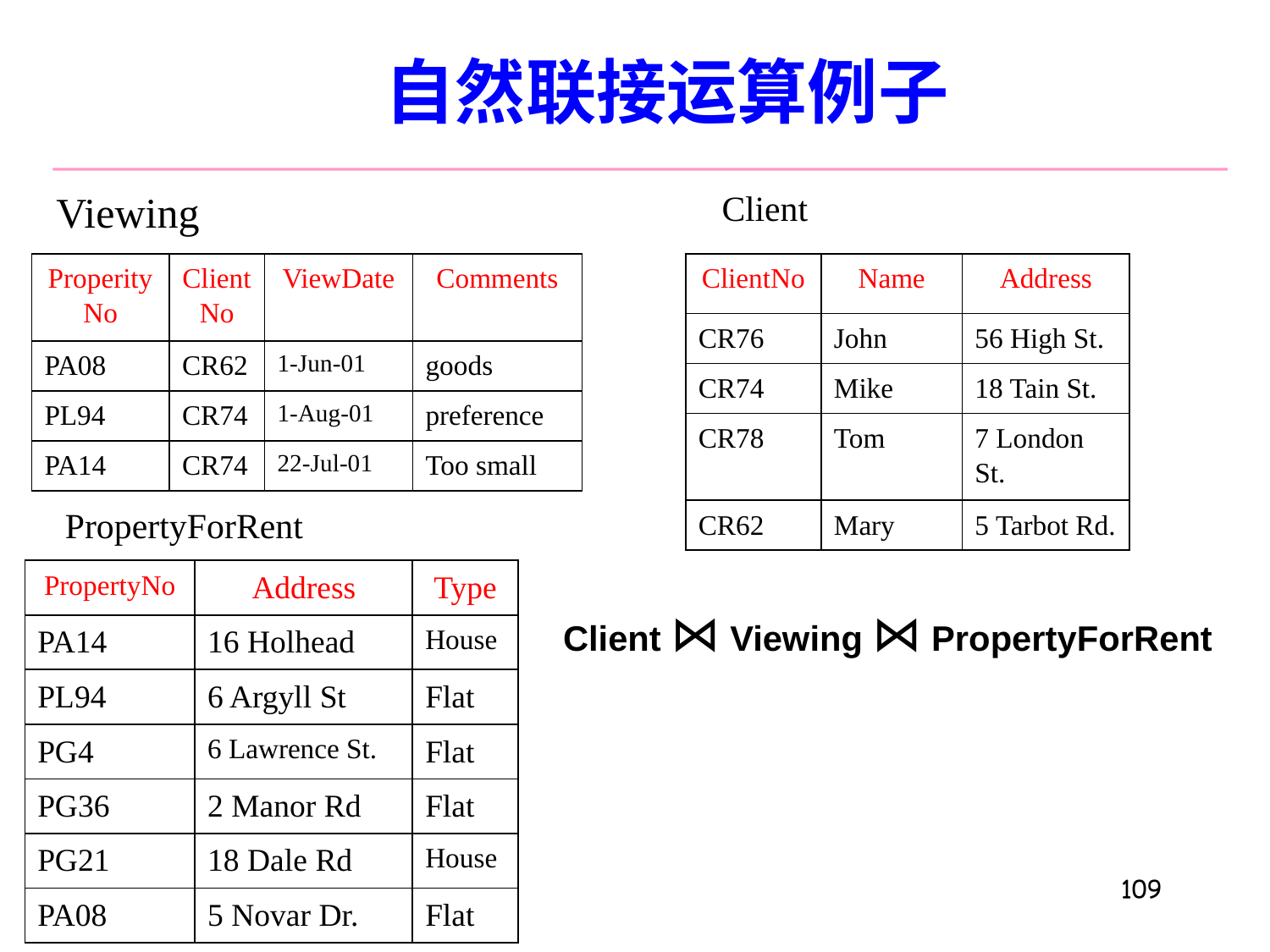

# 自然联接运算例子
Viewing
Client
| ProperityNo | ClientNo | ViewDate | Comments |
| --- | --- | --- | --- |
| PA08 | CR62 | 1-Jun-01 | goods |
| PL94 | CR74 | 1-Aug-01 | preference |
| PA14 | CR74 | 22-Jul-01 | Too small |
| ClientNo | Name | Address |
| --- | --- | --- |
| CR76 | John | 56 High St. |
| CR74 | Mike | 18 Tain St. |
| CR78 | Tom | 7 London St. |
| CR62 | Mary | 5 Tarbot Rd. |
PropertyForRent
| PropertyNo | Address | Type |
| --- | --- | --- |
| PA14 | 16 Holhead | House |
| PL94 | 6 Argyll St | Flat |
| PG4 | 6 Lawrence St. | Flat |
| PG36 | 2 Manor Rd | Flat |
| PG21 | 18 Dale Rd | House |
| PA08 | 5 Novar Dr. | Flat |
Client ⋈ Viewing ⋈ PropertyForRent
109